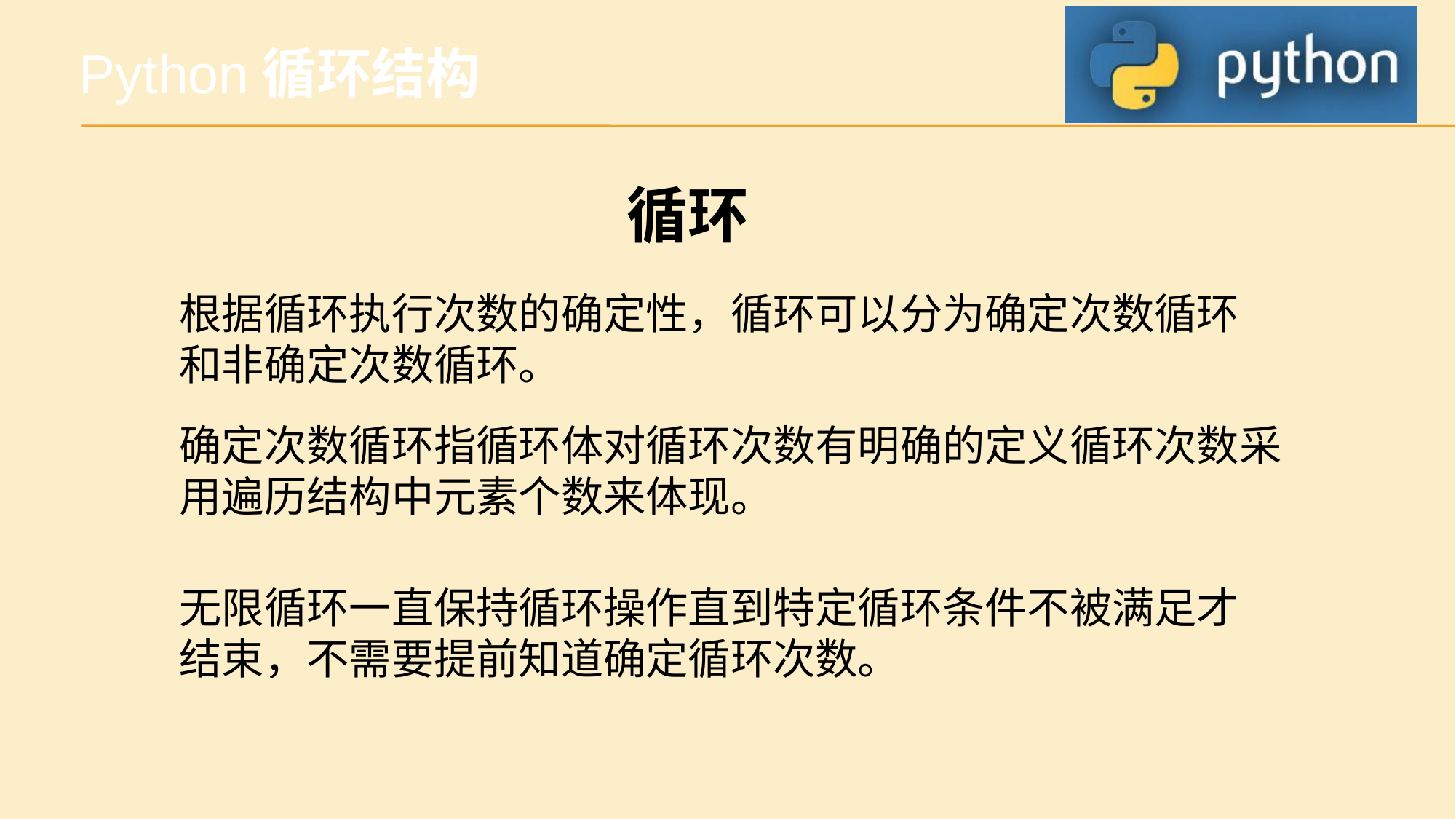

Python循环结构
循环
根据循环执行次数的确定性，循环可以分为确定次数循环和非确定次数循环。
确定次数循环指循环体对循环次数有明确的定义循环次数采用遍历结构中元素个数来体现。
无限循环一直保持循环操作直到特定循环条件不被满足才
结束，不需要提前知道确定循环次数。